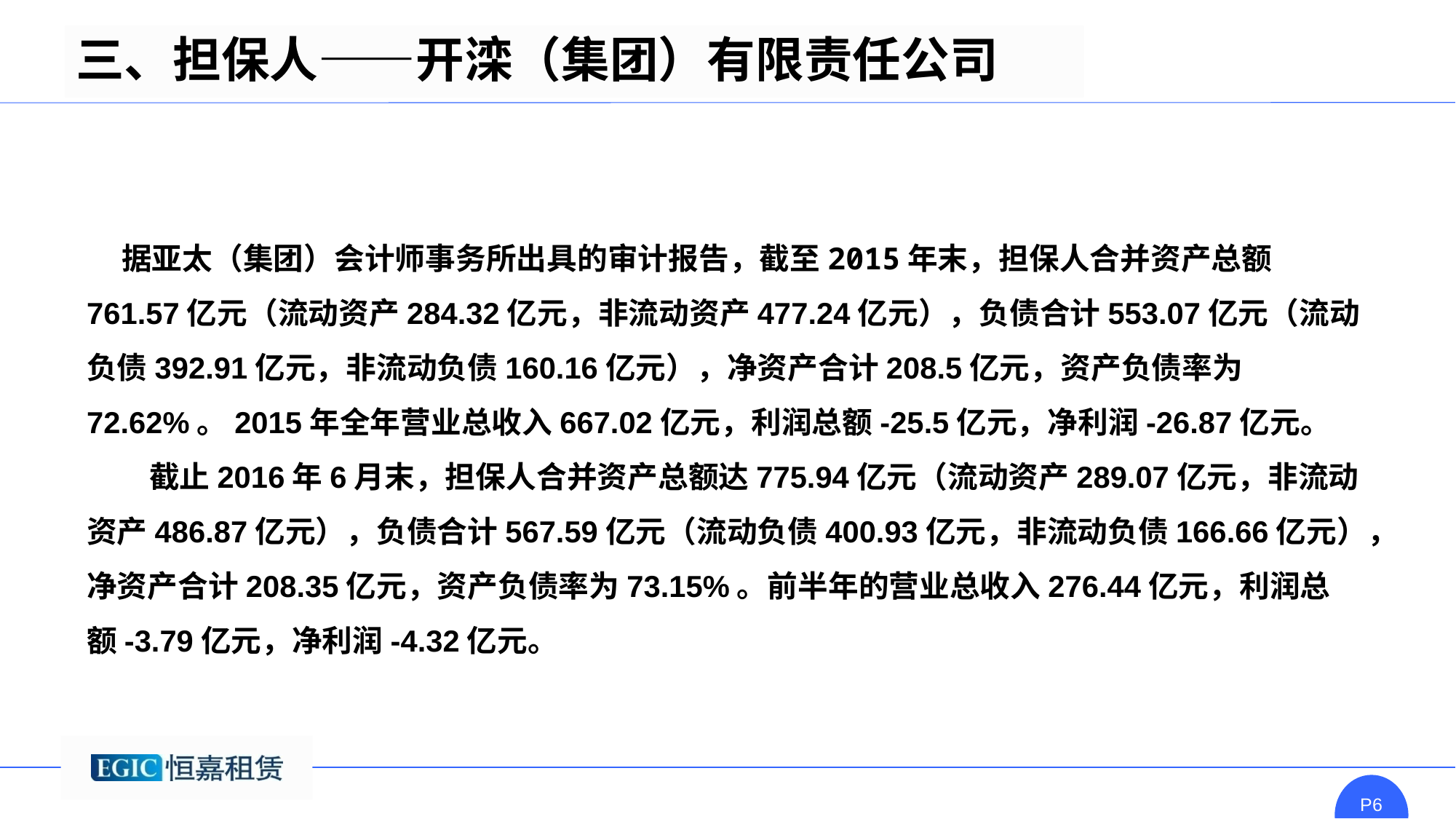

三、担保人——有色集团
三、担保人——开滦（集团）有限责任公司
    据亚太（集团）会计师事务所出具的审计报告，截至2015年末，担保人合并资产总额761.57亿元（流动资产284.32亿元，非流动资产477.24亿元），负债合计553.07亿元（流动负债392.91亿元，非流动负债160.16亿元），净资产合计208.5亿元，资产负债率为72.62%。2015年全年营业总收入667.02亿元，利润总额-25.5亿元，净利润-26.87亿元。
        截止2016年6月末，担保人合并资产总额达775.94亿元（流动资产289.07亿元，非流动资产486.87亿元），负债合计567.59亿元（流动负债400.93亿元，非流动负债166.66亿元），净资产合计208.35亿元，资产负债率为73.15%。前半年的营业总收入276.44亿元，利润总额-3.79亿元，净利润-4.32亿元。